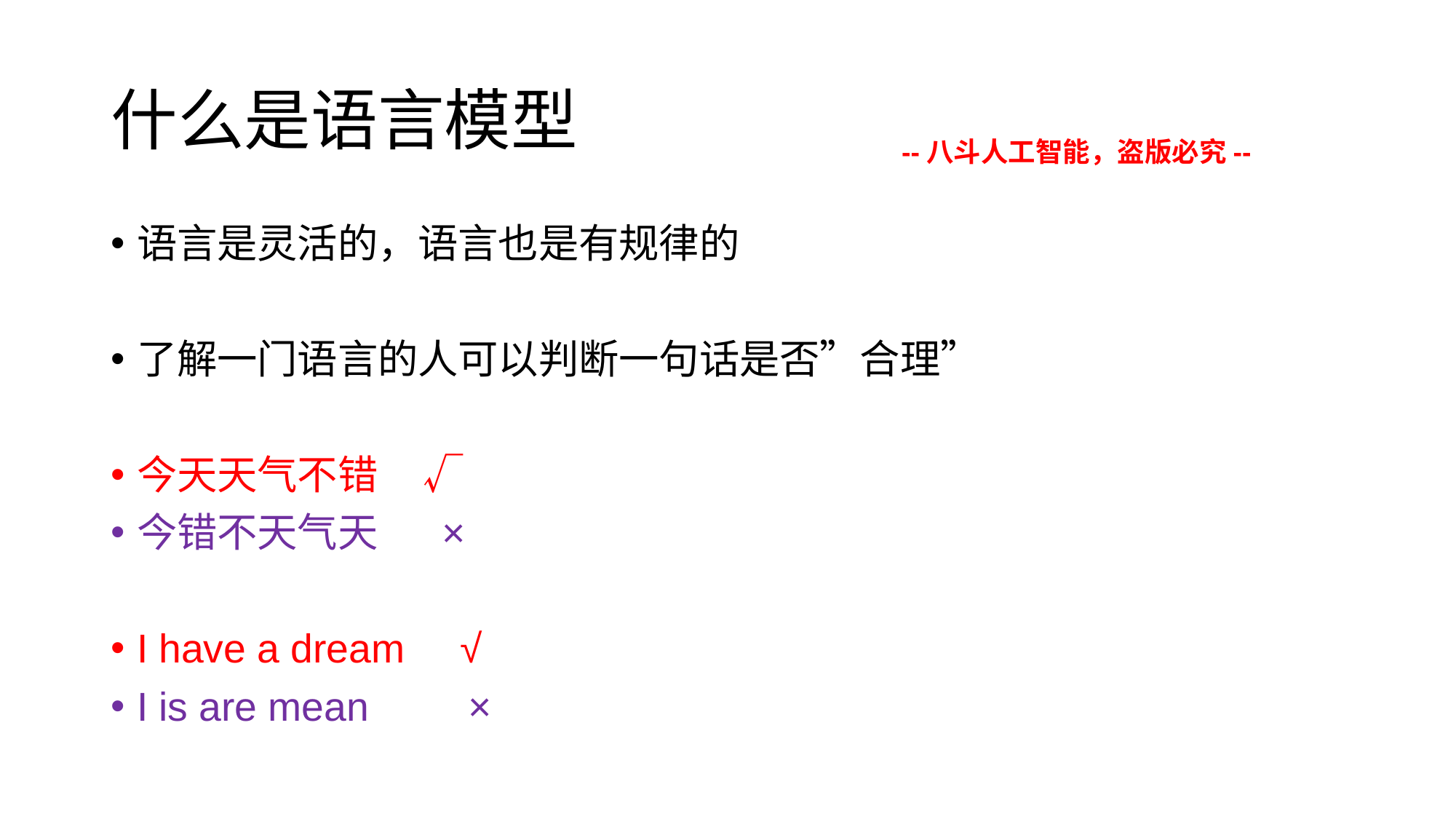

# 什么是语言模型
--八斗人工智能，盗版必究--
语言是灵活的，语言也是有规律的

了解一门语言的人可以判断一句话是否”合理”

今天天气不错     √
今错不天气天      ×

I have a dream     √
I is are mean         ×